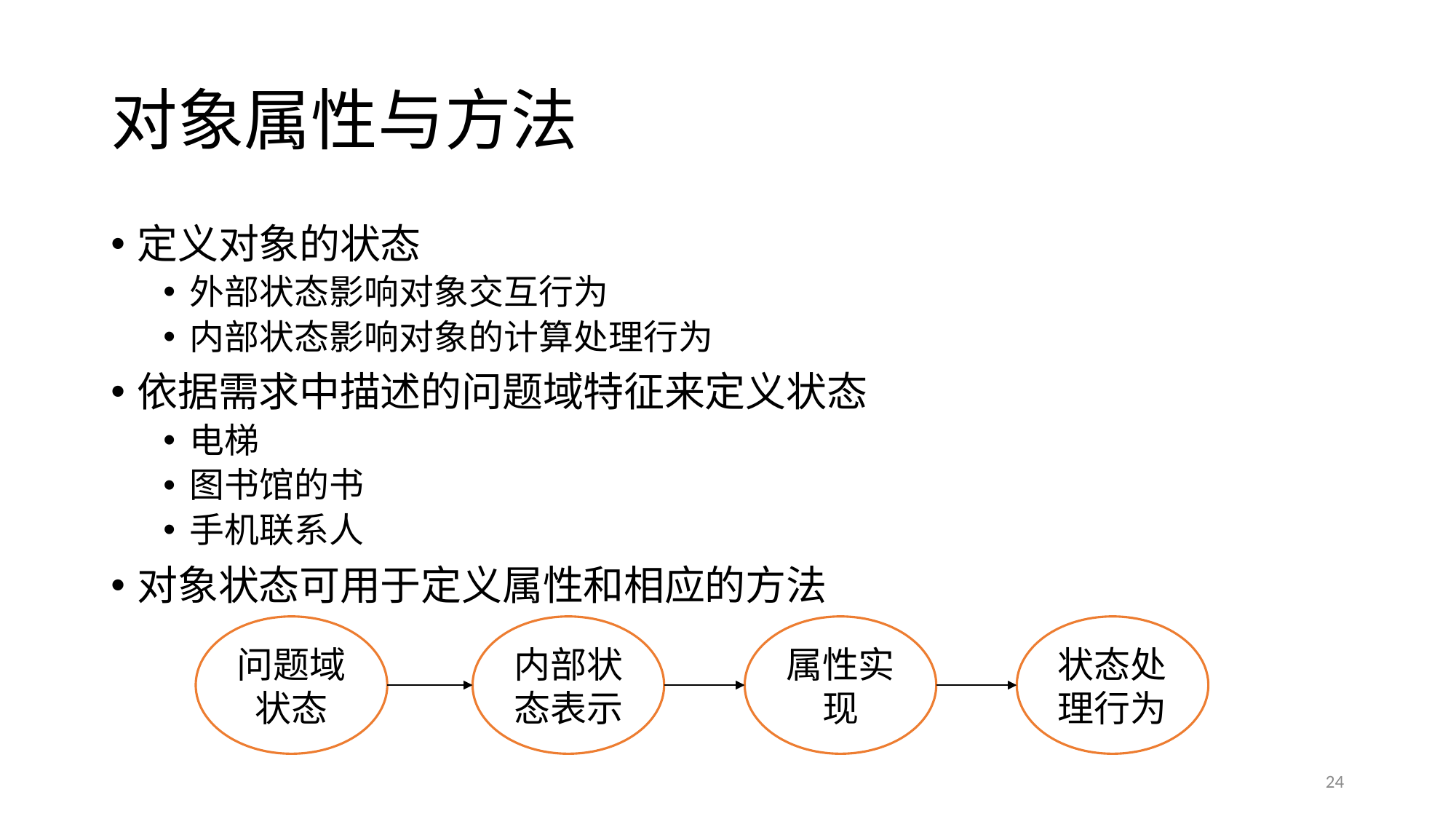

# 对象属性与方法
定义对象的状态
外部状态影响对象交互行为
内部状态影响对象的计算处理行为
依据需求中描述的问题域特征来定义状态
电梯
图书馆的书
手机联系人
对象状态可用于定义属性和相应的方法
问题域状态
内部状态表示
属性实现
状态处理行为
24